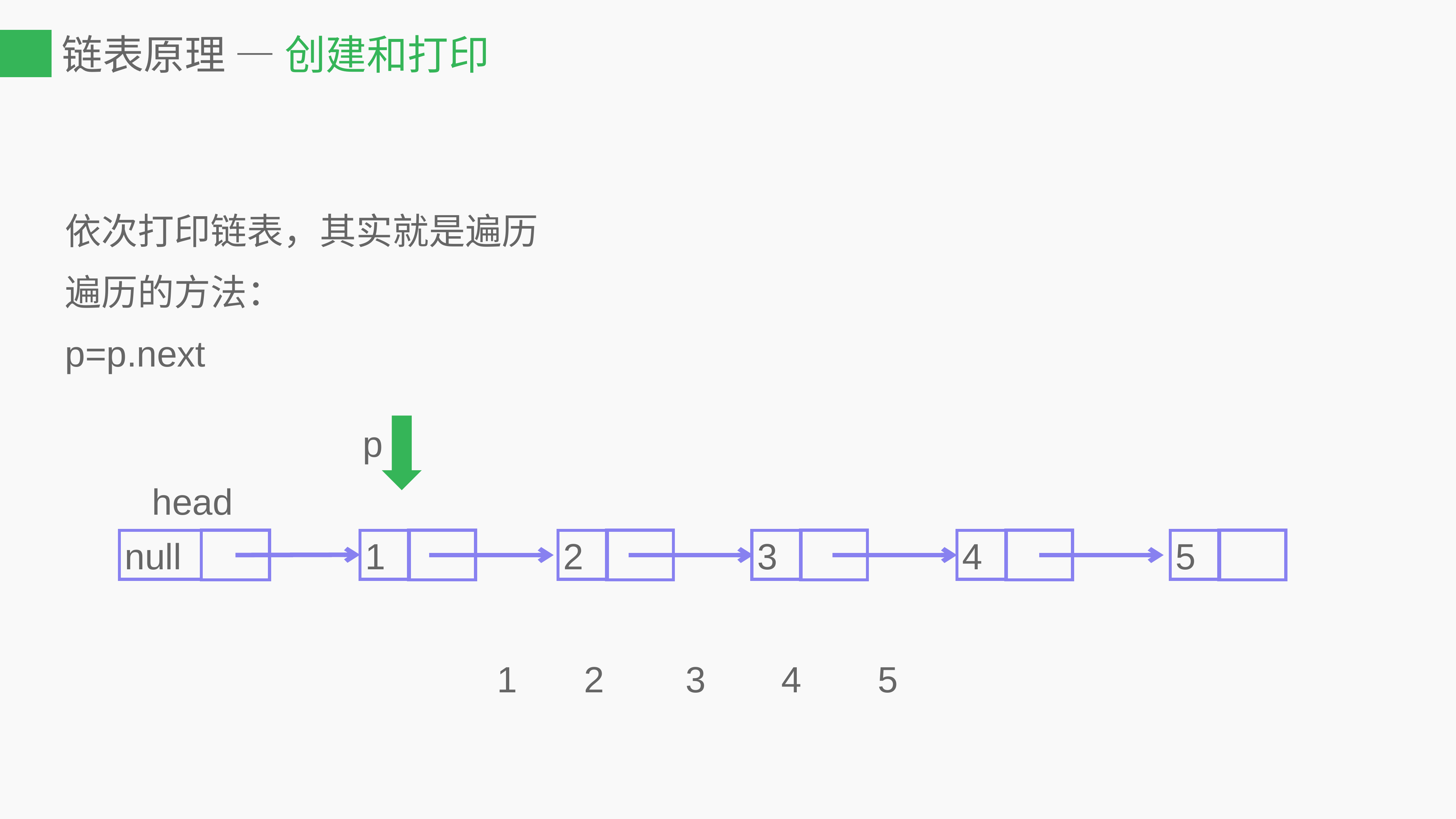

# 链表原理 — 创建和打印
依次打印链表，其实就是遍历
遍历的方法：
p=p.next

p
head
null

3

2

1

4

5

2
1
3
4
5